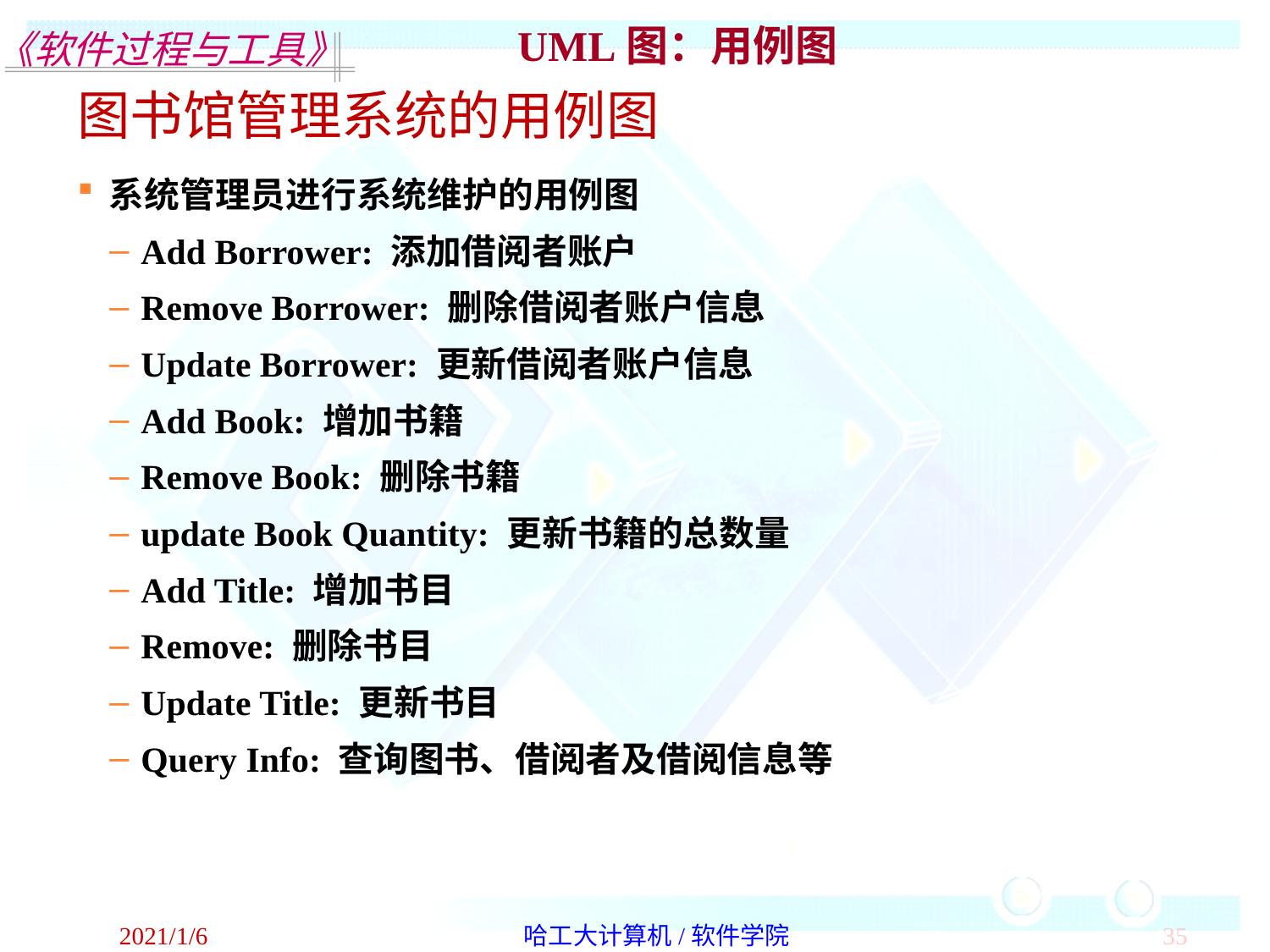

UML图：用例图
图书馆管理系统的用例图
系统管理员进行系统维护的用例图
Add Borrower: 添加借阅者账户
Remove Borrower: 删除借阅者账户信息
Update Borrower: 更新借阅者账户信息
Add Book: 增加书籍
Remove Book: 删除书籍
update Book Quantity: 更新书籍的总数量
Add Title: 增加书目
Remove: 删除书目
Update Title: 更新书目
Query Info: 查询图书、借阅者及借阅信息等